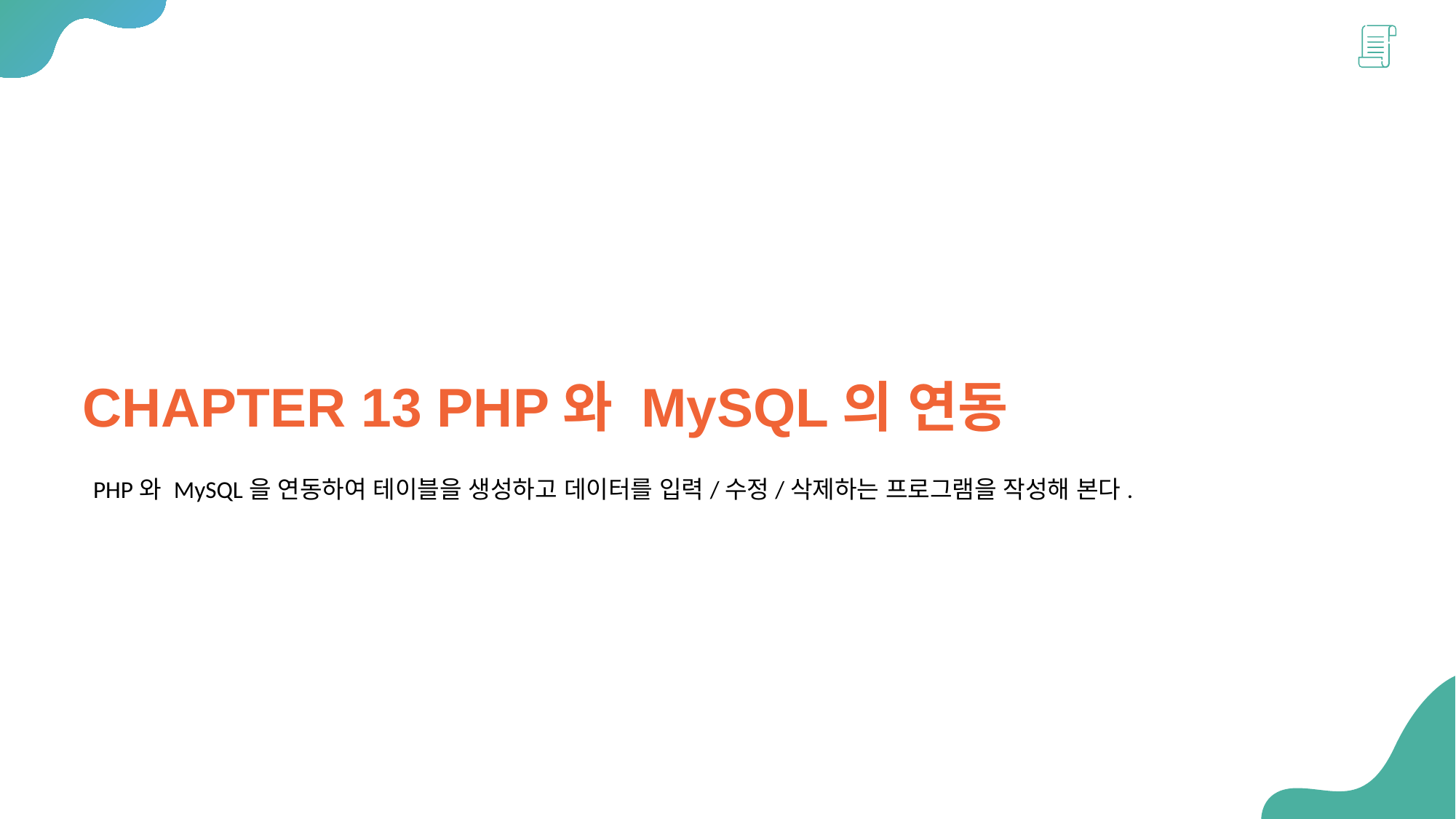

CHAPTER 13 PHP와 MySQL의 연동
PHP와 MySQL을 연동하여 테이블을 생성하고 데이터를 입력/수정/삭제하는 프로그램을 작성해 본다.